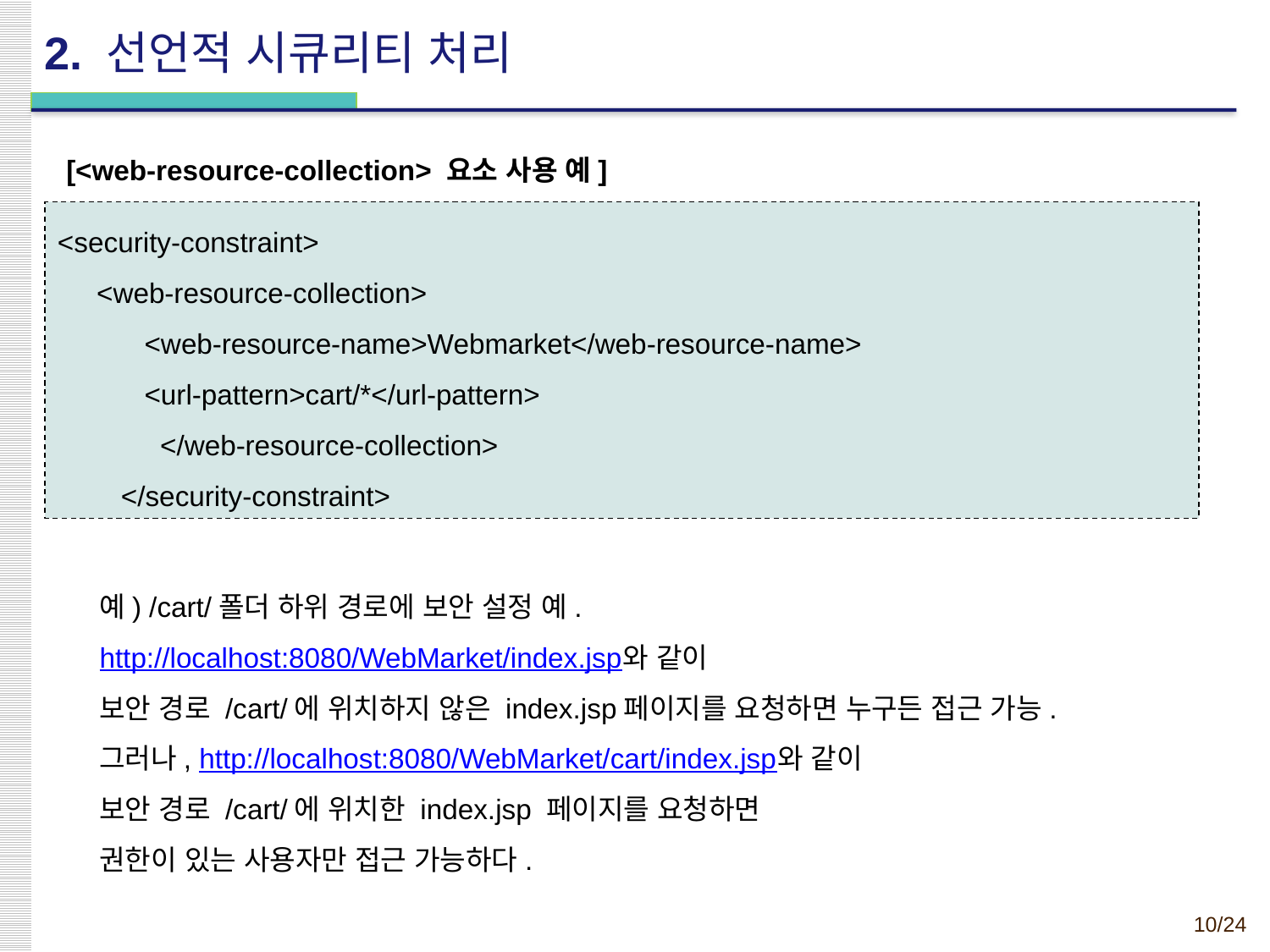

# 2. 선언적 시큐리티 처리
[<web-resource-collection> 요소 사용 예]
<security-constraint>
     <web-resource-collection>
   <web-resource-name>Webmarket</web-resource-name>
   <url-pattern>cart/*</url-pattern>
     </web-resource-collection>
</security-constraint>
예) /cart/폴더 하위 경로에 보안 설정 예.
http://localhost:8080/WebMarket/index.jsp와 같이
보안 경로 /cart/에 위치하지 않은 index.jsp페이지를 요청하면 누구든 접근 가능.
그러나, http://localhost:8080/WebMarket/cart/index.jsp와 같이
보안 경로 /cart/에 위치한 index.jsp 페이지를 요청하면
권한이 있는 사용자만 접근 가능하다.